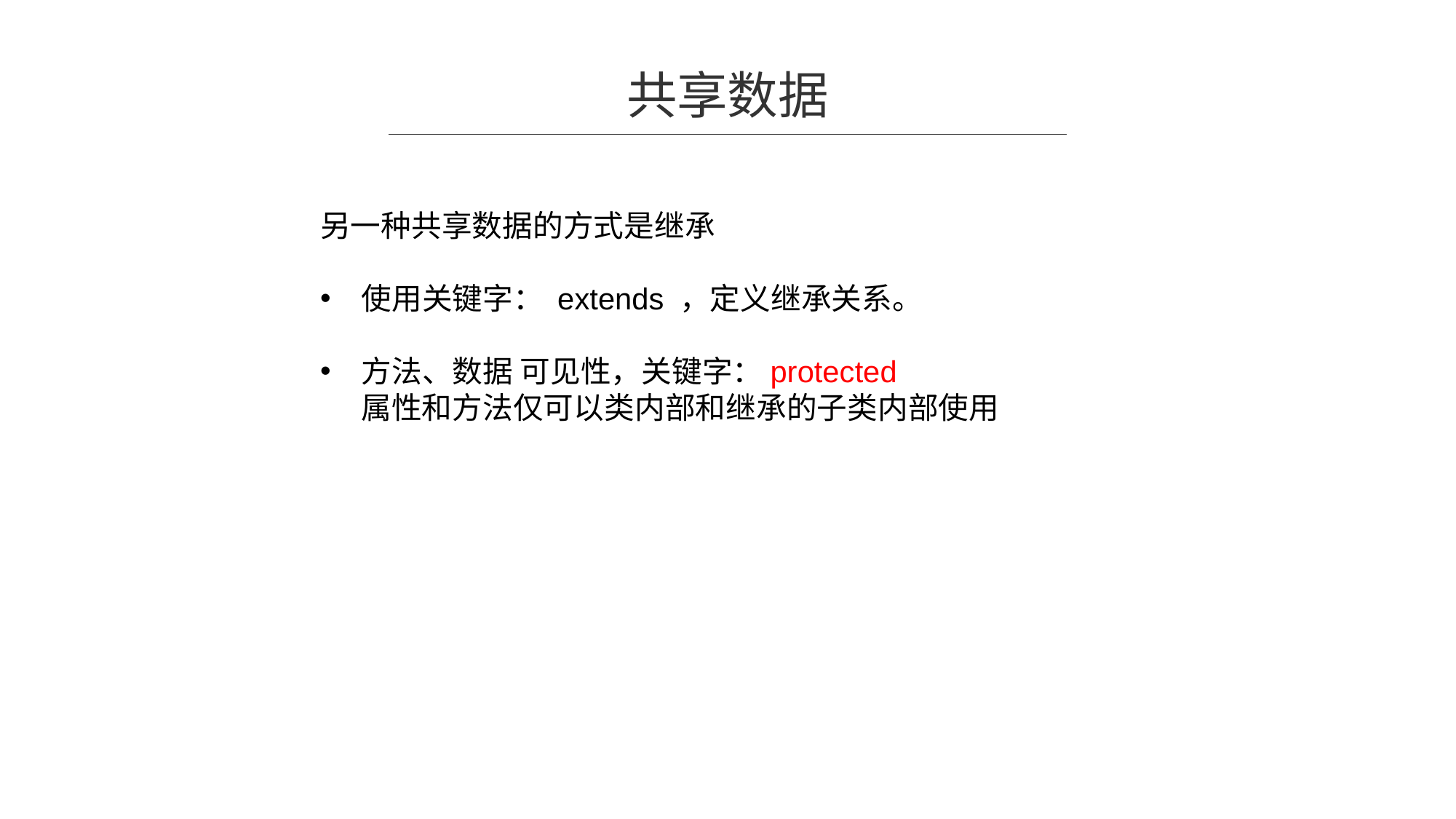

共享数据
另一种共享数据的方式是继承

使用关键字： extends ，定义继承关系。

方法、数据 可见性，关键字：protected
     属性和方法仅可以类内部和继承的子类内部使用